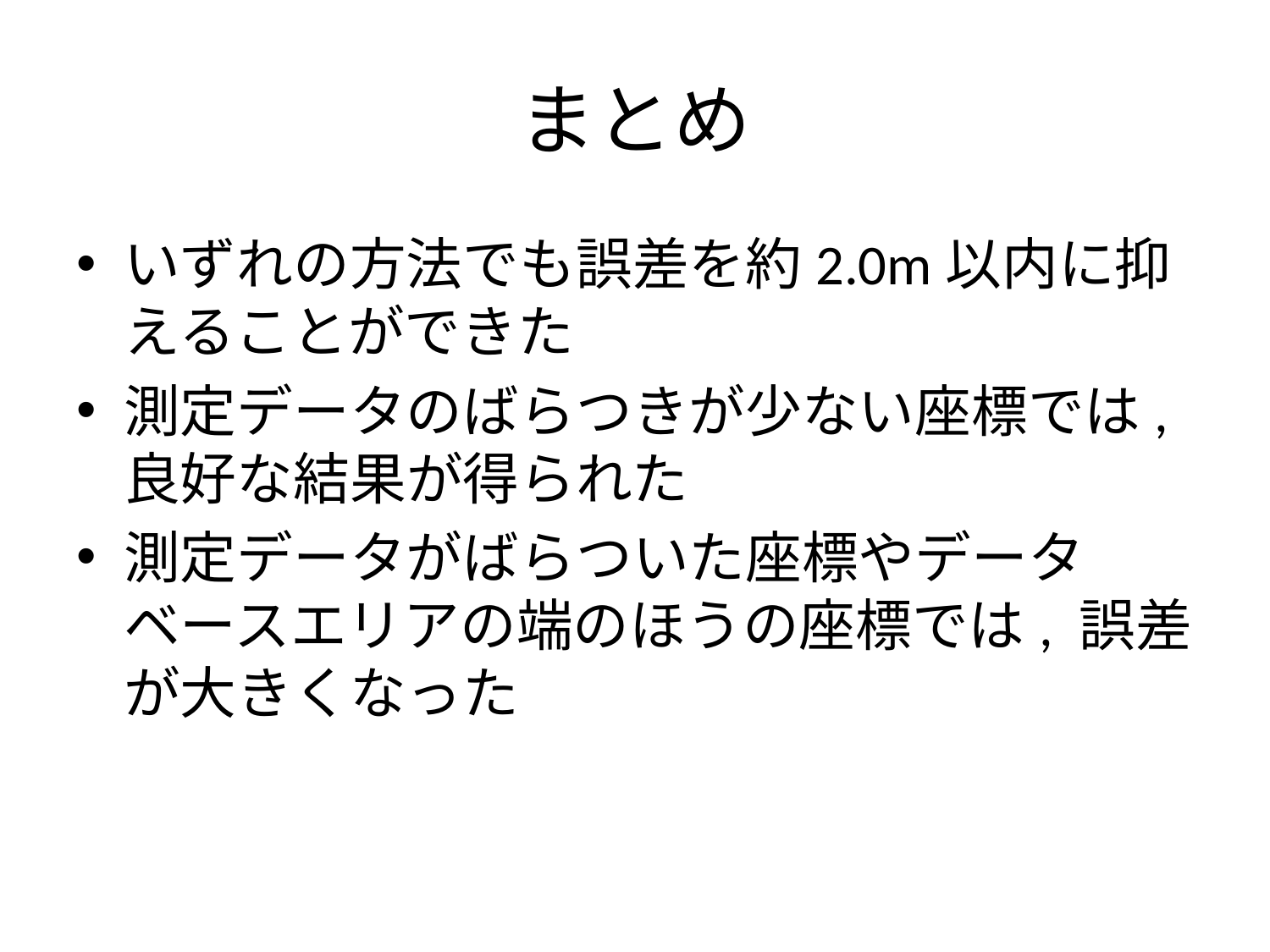

# まとめ
いずれの方法でも誤差を約2.0m以内に抑えることができた
測定データのばらつきが少ない座標では, 良好な結果が得られた
測定データがばらついた座標やデータベースエリアの端のほうの座標では, 誤差が大きくなった